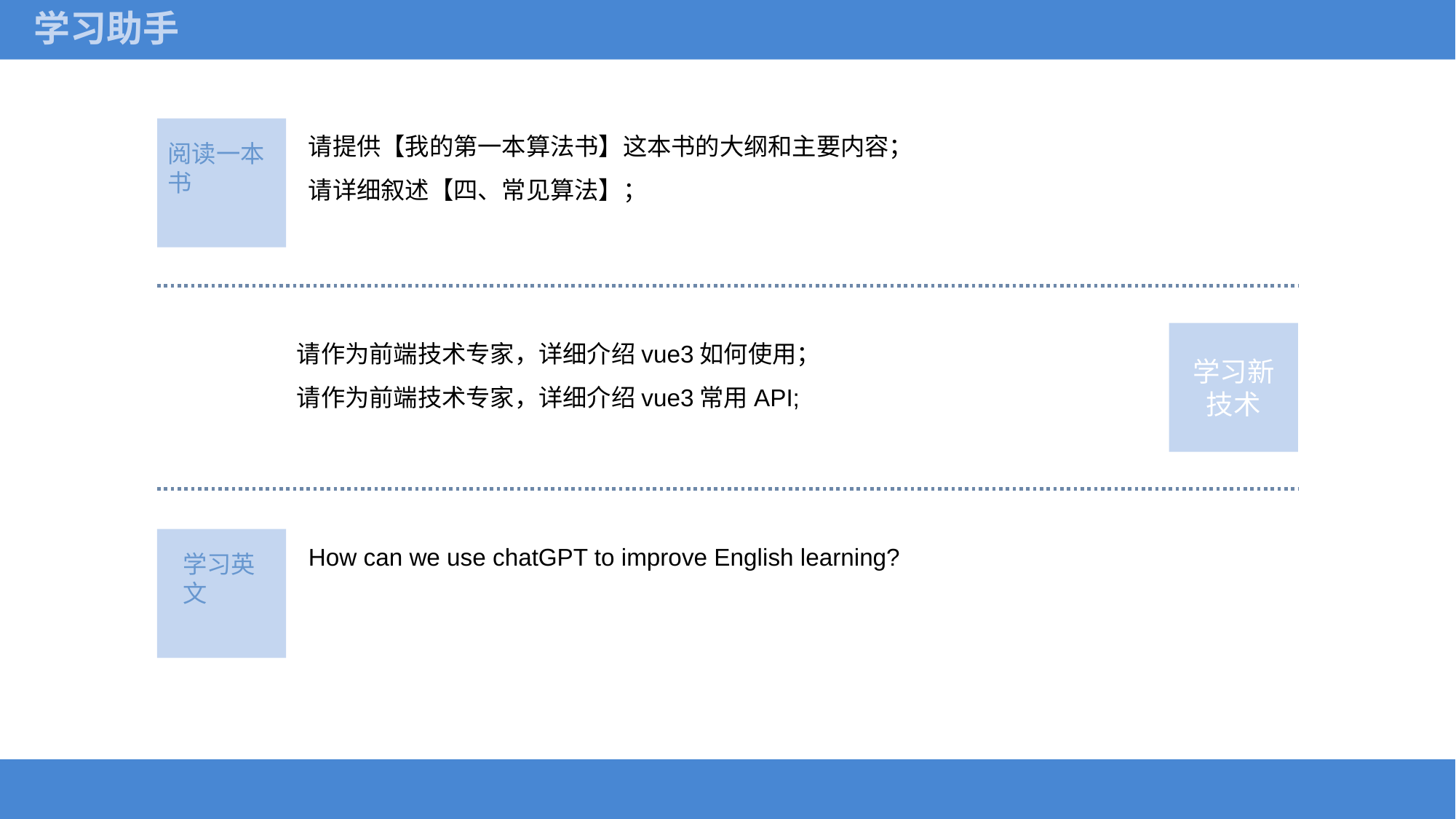

学习助手
请提供【我的第一本算法书】这本书的大纲和主要内容；
请详细叙述【四、常见算法】；

阅读一本书
请作为前端技术专家，详细介绍vue3如何使用；
请作为前端技术专家，详细介绍vue3常用API;
学习新技术
How can we use chatGPT to improve English learning?

学习英文